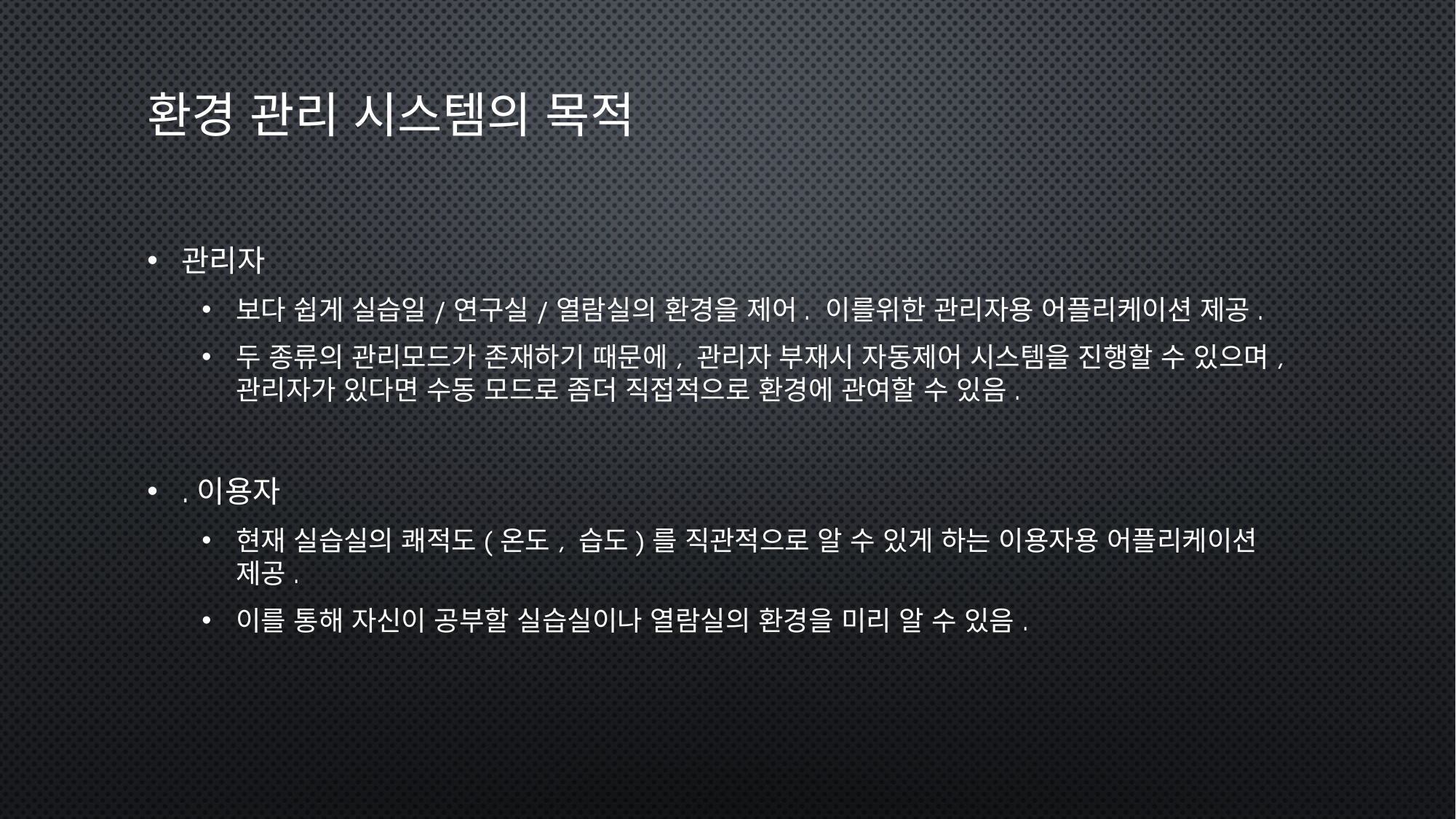

# 환경 관리 시스템의 목적
관리자
보다 쉽게 실습일/연구실/열람실의 환경을 제어. 이를위한 관리자용 어플리케이션 제공.
두 종류의 관리모드가 존재하기 때문에, 관리자 부재시 자동제어 시스템을 진행할 수 있으며, 관리자가 있다면 수동 모드로 좀더 직접적으로 환경에 관여할 수 있음.

.이용자
현재 실습실의 쾌적도(온도, 습도)를 직관적으로 알 수 있게 하는 이용자용 어플리케이션 제공.
이를 통해 자신이 공부할 실습실이나 열람실의 환경을 미리 알 수 있음.